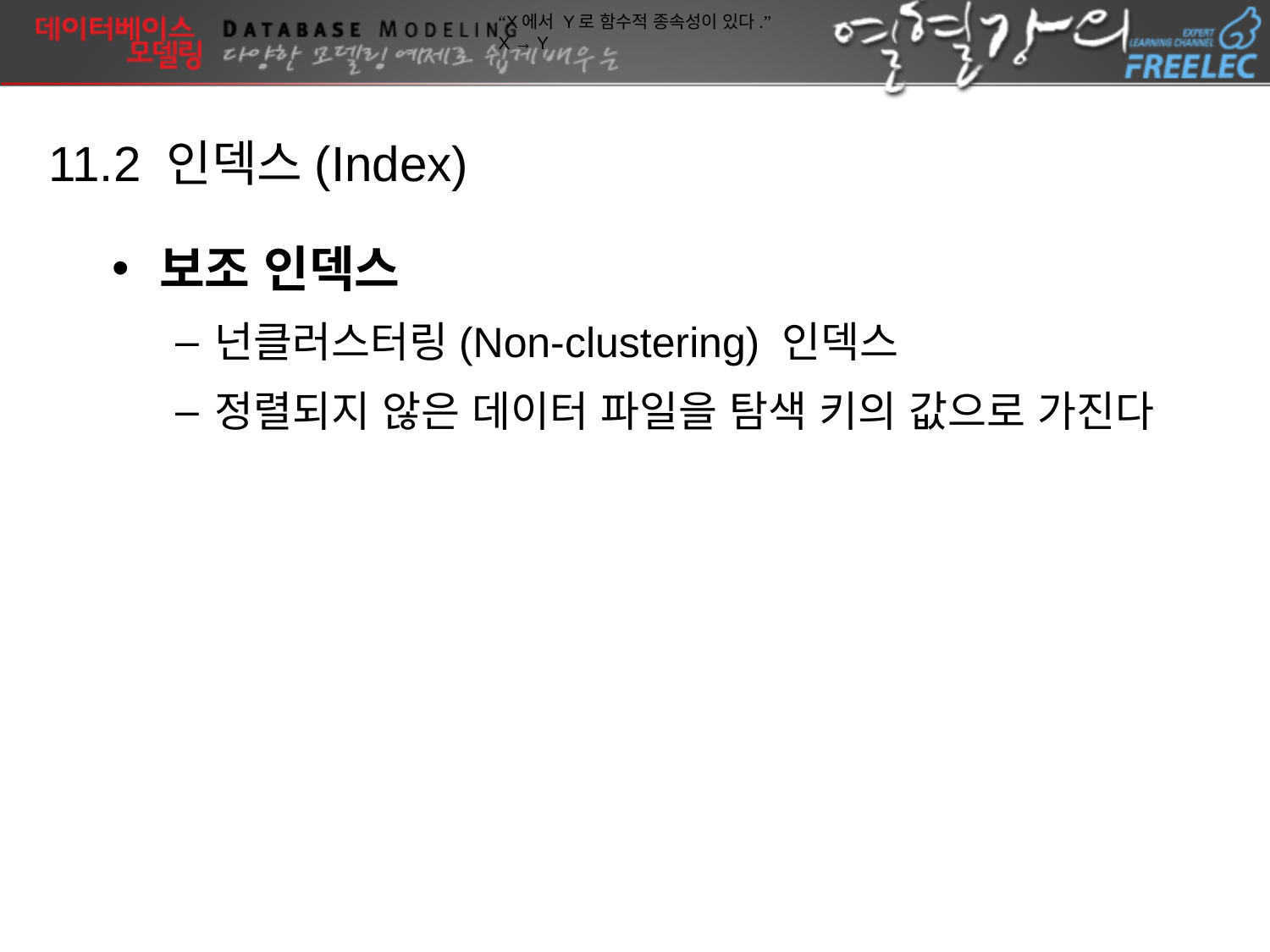

“X에서 Y로 함수적 종속성이 있다.”
X → Y
11.2 인덱스(Index)
보조 인덱스
넌클러스터링(Non-clustering) 인덱스
정렬되지 않은 데이터 파일을 탐색 키의 값으로 가진다